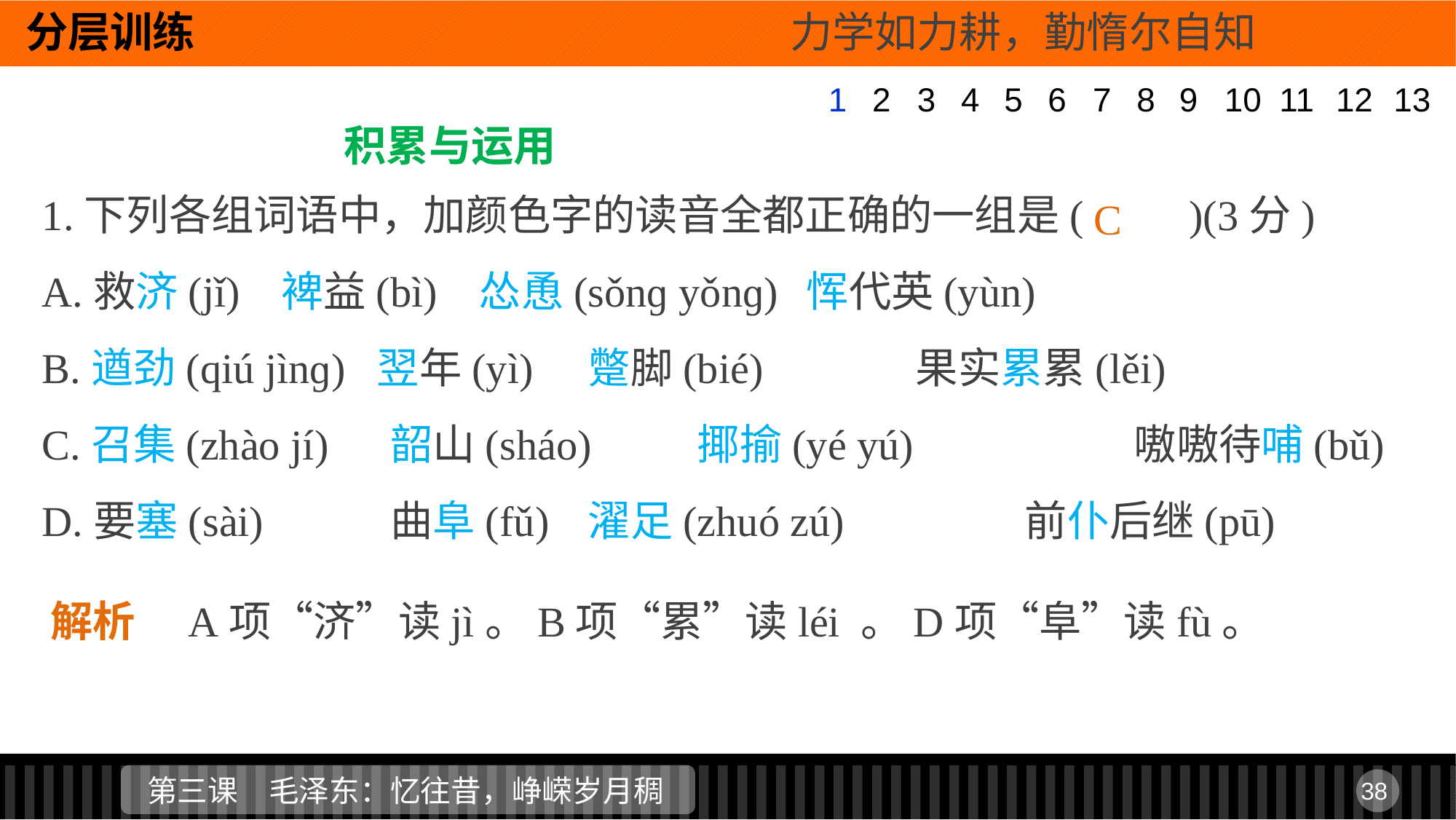

分层训练        					力学如力耕，勤惰尔自知

积累与运用
1
2
3
4
5
6
7
8
9
11
12
13
10
1.下列各组词语中，加颜色字的读音全都正确的一组是(　　)(3分)
A.救济(jǐ)	 裨益(bì)	怂恿(sǒnɡ yǒnɡ)  	恽代英(yùn)
B.遒劲(qiú jìnɡ)  翌年(yì)	蹩脚(bié)  		果实累累(lěi)
C.召集(zhào jí)  	 韶山(sháo)	揶揄(yé yú)  		嗷嗷待哺(bǔ)
D.要塞(sài)  	 曲阜(fǔ)	濯足(zhuó zú)  		前仆后继(pū)
C
解析　A项“济”读jì。B项“累”读léi 。D项“阜”读fù。